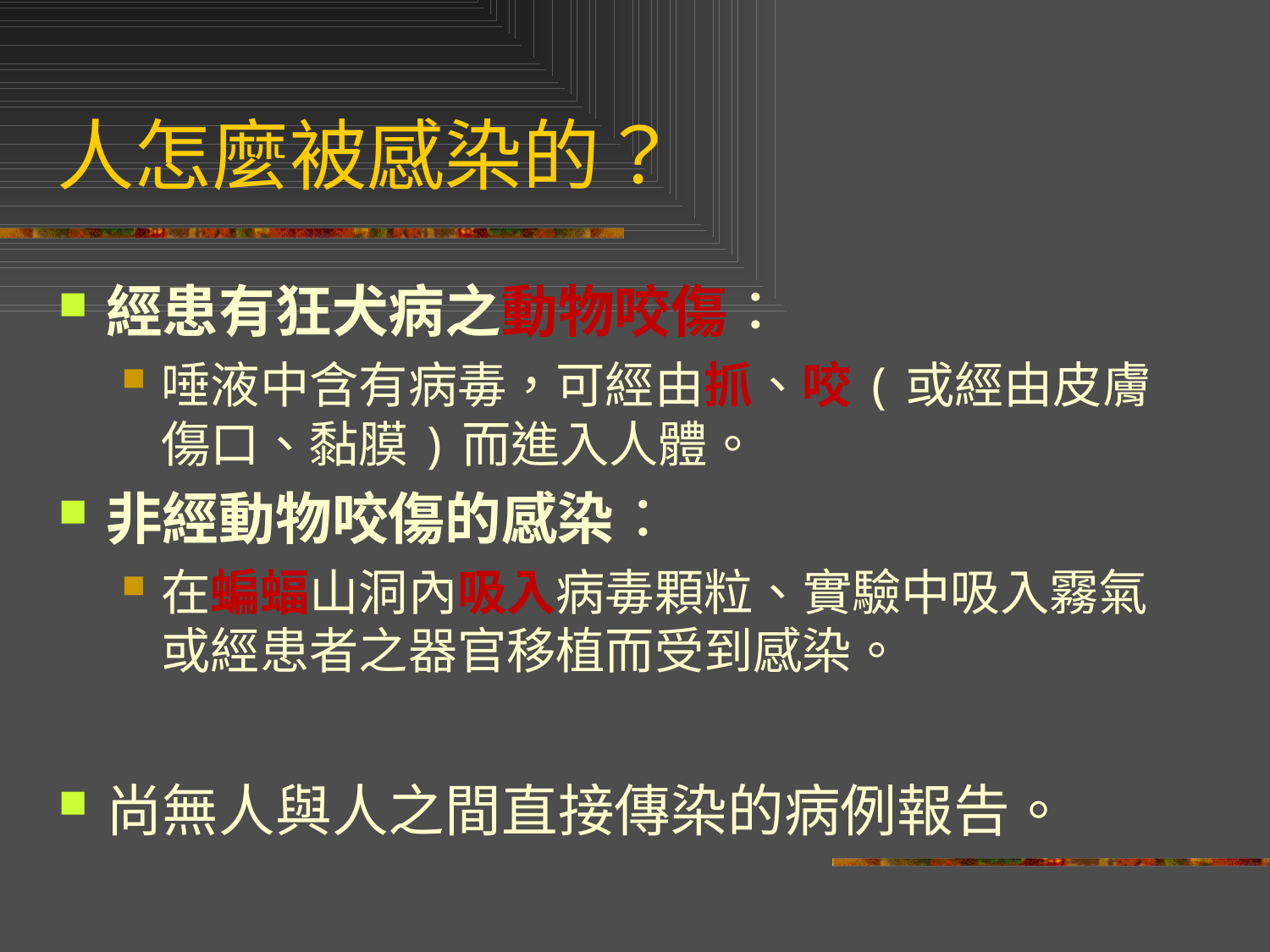

人怎麼被感染的？
經患有狂犬病之動物咬傷：
唾液中含有病毒，可經由抓、咬(或經由皮膚傷口、黏膜)而進入人體。
非經動物咬傷的感染：
在蝙蝠山洞內吸入病毒顆粒、實驗中吸入霧氣或經患者之器官移植而受到感染。

尚無人與人之間直接傳染的病例報告。